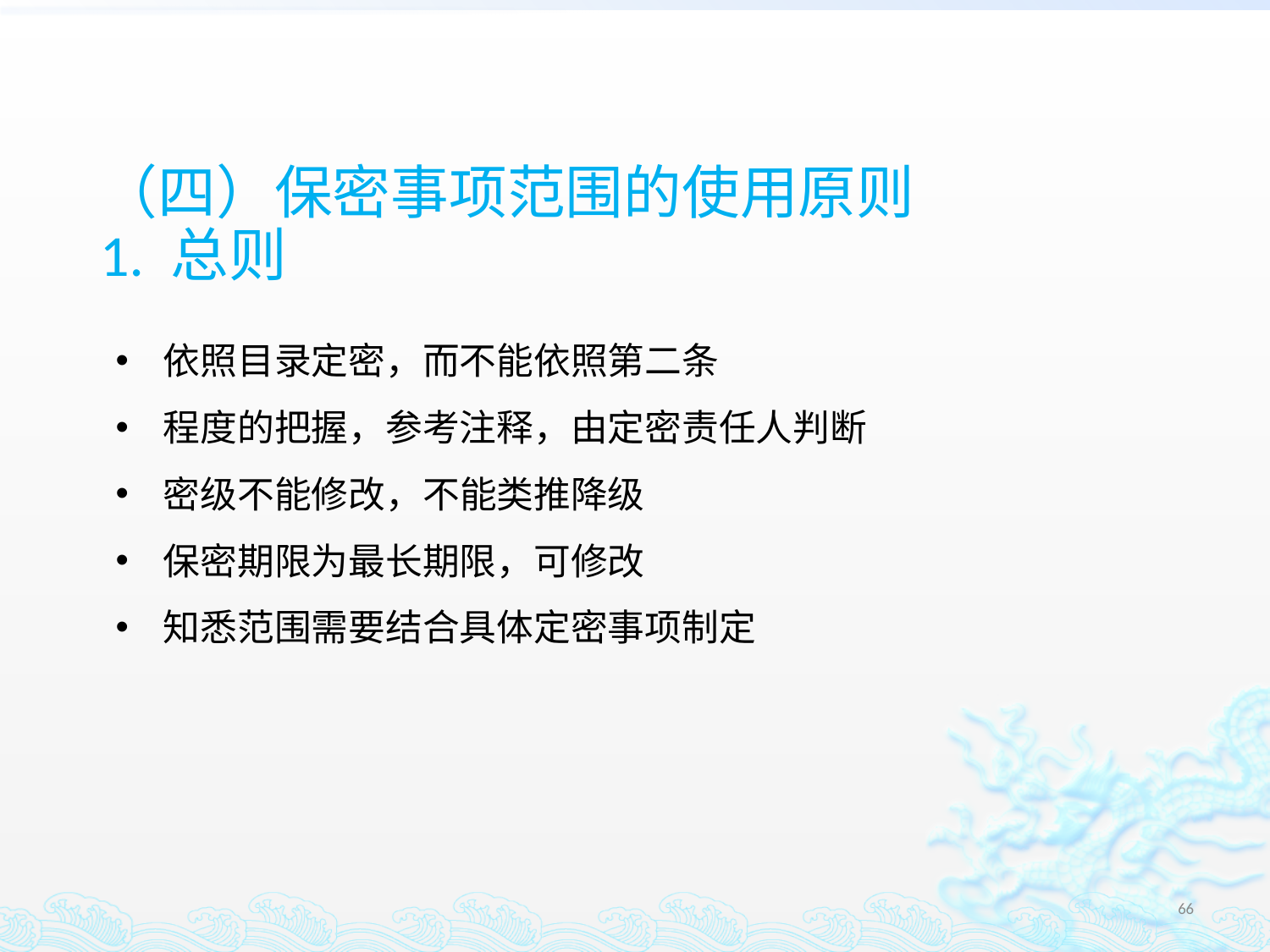

（四）保密事项范围的使用原则
1. 总则
依照目录定密，而不能依照第二条
程度的把握，参考注释，由定密责任人判断
密级不能修改，不能类推降级
保密期限为最长期限，可修改
知悉范围需要结合具体定密事项制定
66